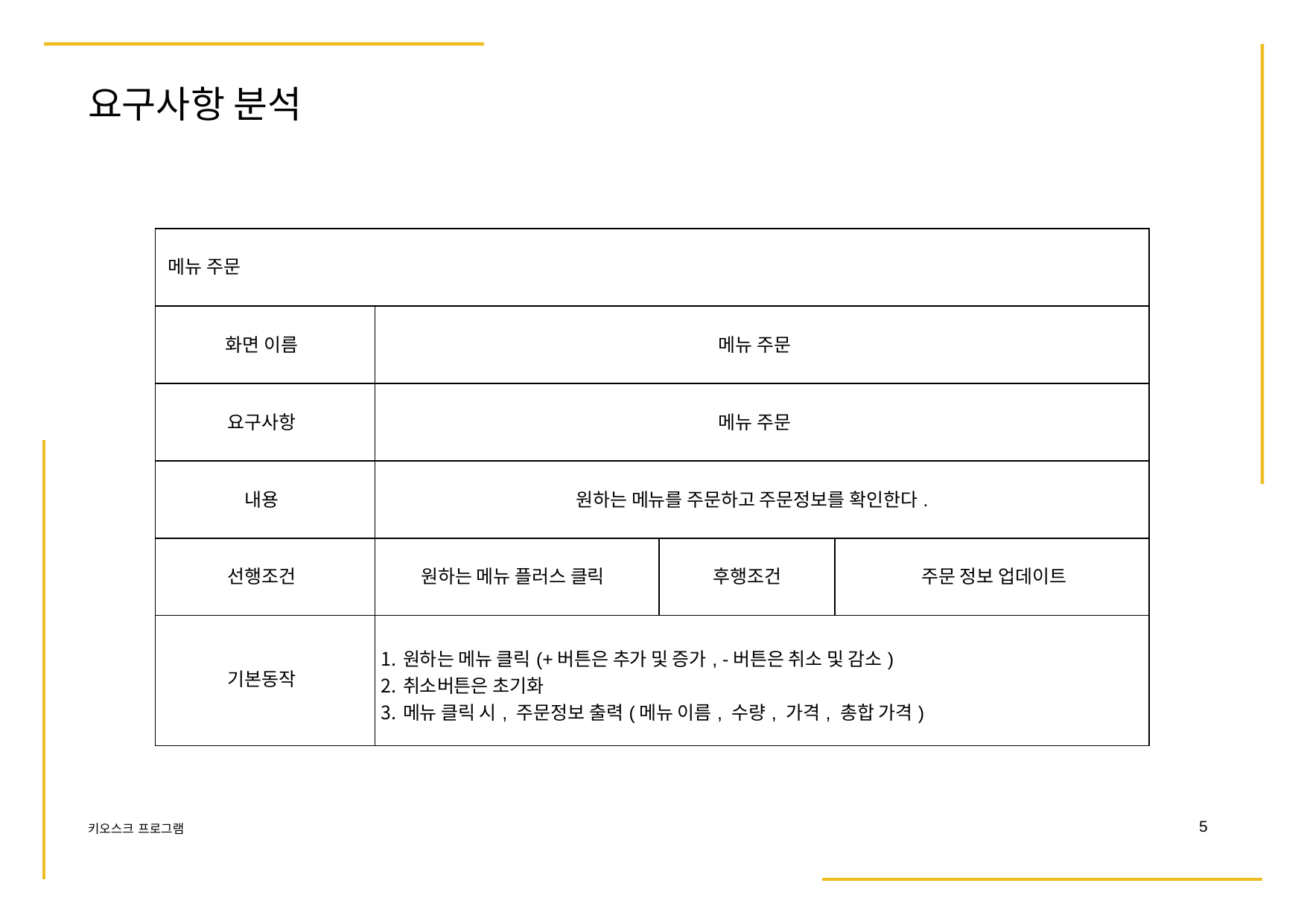

# 요구사항 분석
| 메뉴 주문 |  |  |  |
| --- | --- | --- | --- |
| 화면 이름 | 메뉴 주문 |  |  |
| 요구사항 | 메뉴 주문 |  |  |
| 내용 | 원하는 메뉴를 주문하고 주문정보를 확인한다. |  |  |
| 선행조건 | 원하는 메뉴 플러스 클릭 | 후행조건 | 주문 정보 업데이트 |
| 기본동작 | 원하는 메뉴 클릭(+버튼은 추가 및 증가, -버튼은 취소 및 감소) 취소버튼은 초기화 메뉴 클릭 시, 주문정보 출력(메뉴 이름, 수량, 가격, 총합 가격) |  |  |

5
키오스크 프로그램